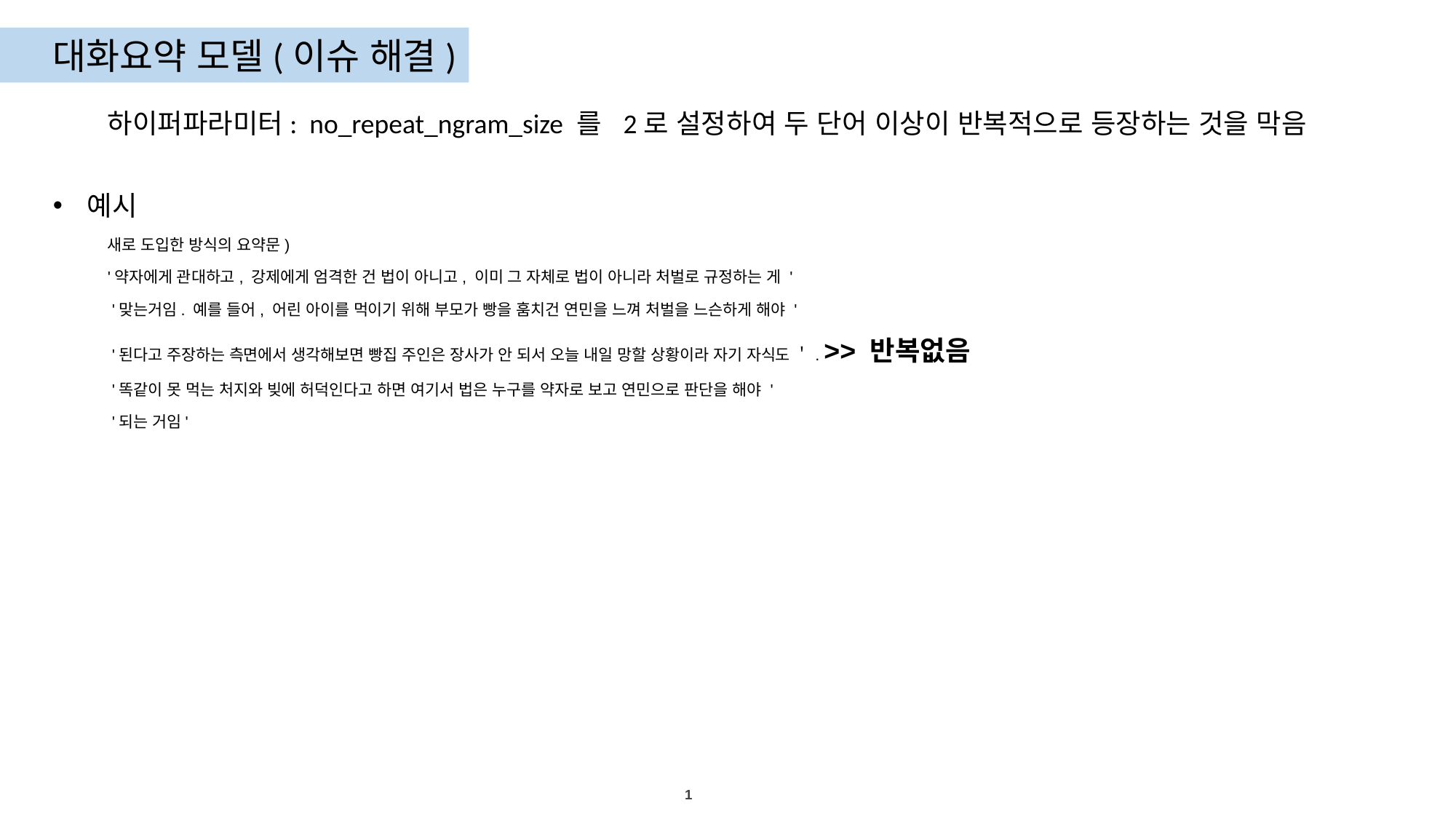

대화요약 모델(이슈 해결)
하이퍼파라미터:  no_repeat_ngram_size 를  2로 설정하여 두 단어 이상이 반복적으로 등장하는 것을 막음

예시
새로 도입한 방식의 요약문)
'약자에게 관대하고, 강제에게 엄격한 건 법이 아니고, 이미 그 자체로 법이 아니라 처벌로 규정하는 게 '
 '맞는거임. 예를 들어, 어린 아이를 먹이기 위해 부모가 빵을 훔치건 연민을 느껴 처벌을 느슨하게 해야 '
 '된다고 주장하는 측면에서 생각해보면 빵집 주인은 장사가 안 되서 오늘 내일 망할 상황이라 자기 자식도 ＇. >> 반복없음
 '똑같이 못 먹는 처지와 빚에 허덕인다고 하면 여기서 법은 누구를 약자로 보고 연민으로 판단을 해야 '
 '되는 거임'

1